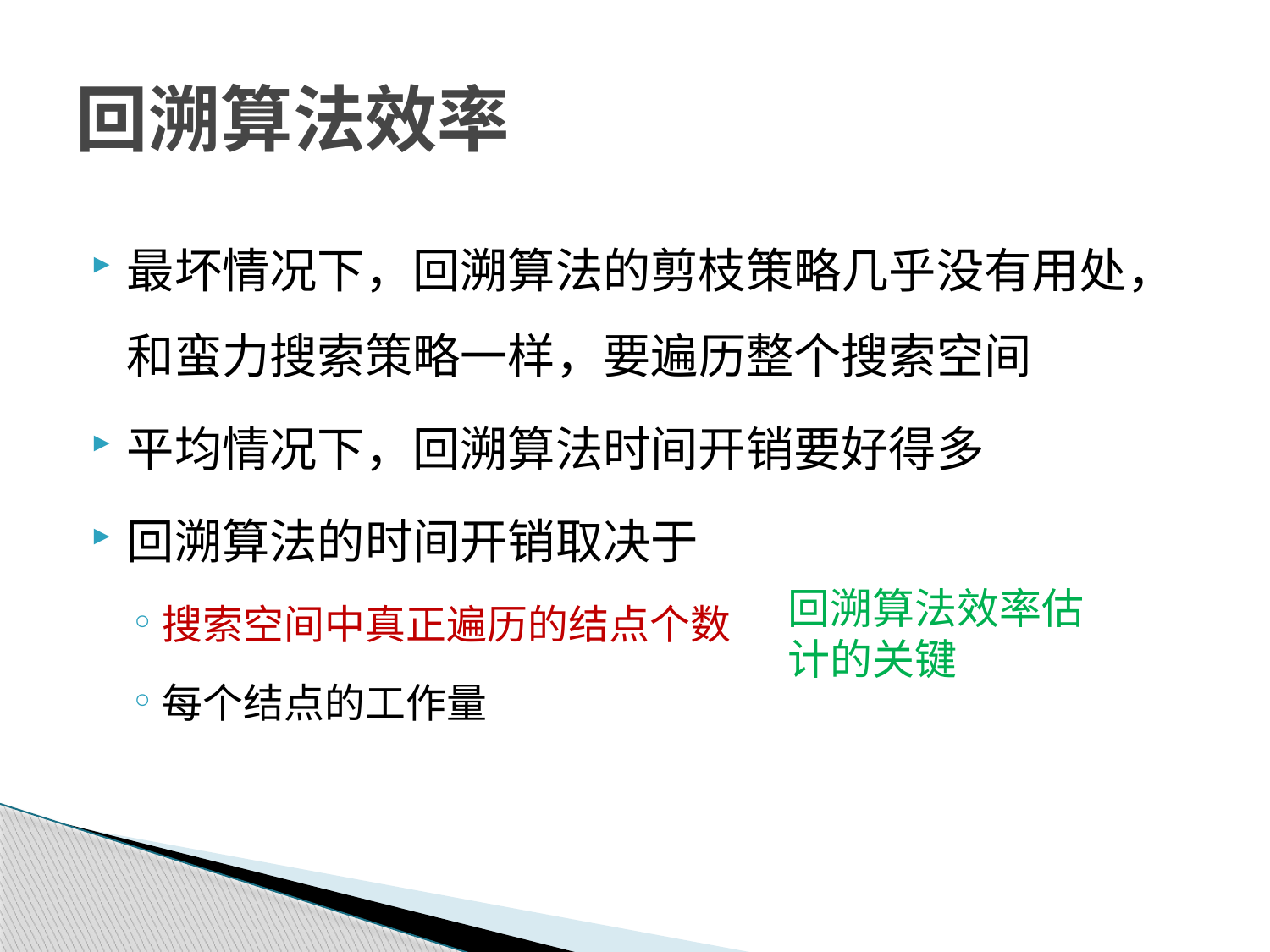

# 回溯算法效率
最坏情况下，回溯算法的剪枝策略几乎没有用处，和蛮力搜索策略一样，要遍历整个搜索空间
平均情况下，回溯算法时间开销要好得多
回溯算法的时间开销取决于
搜索空间中真正遍历的结点个数
每个结点的工作量

回溯算法效率估计的关键